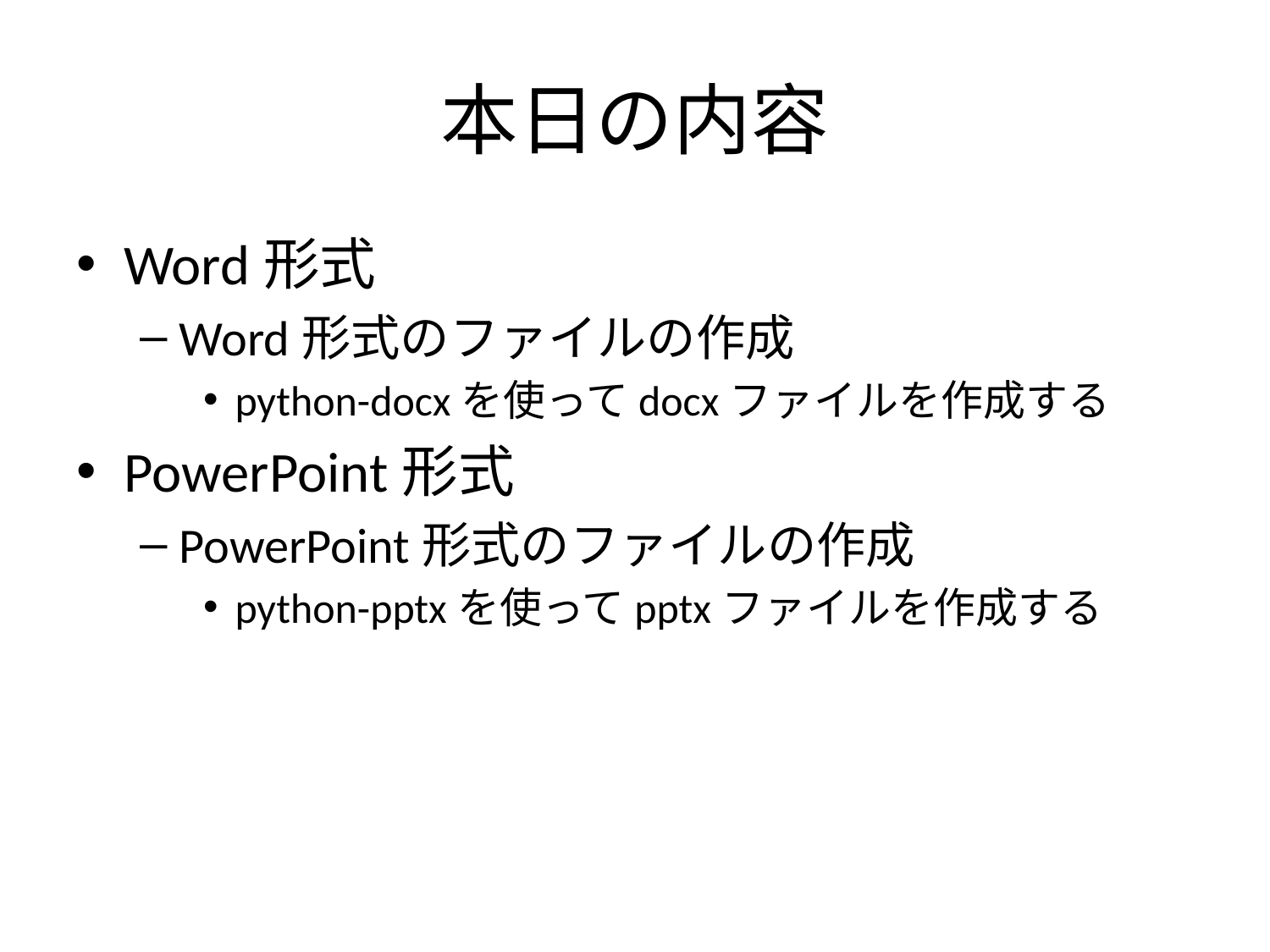

# 本日の内容
Word形式
Word形式のファイルの作成
python-docxを使ってdocxファイルを作成する
PowerPoint形式
PowerPoint形式のファイルの作成
python-pptxを使ってpptxファイルを作成する